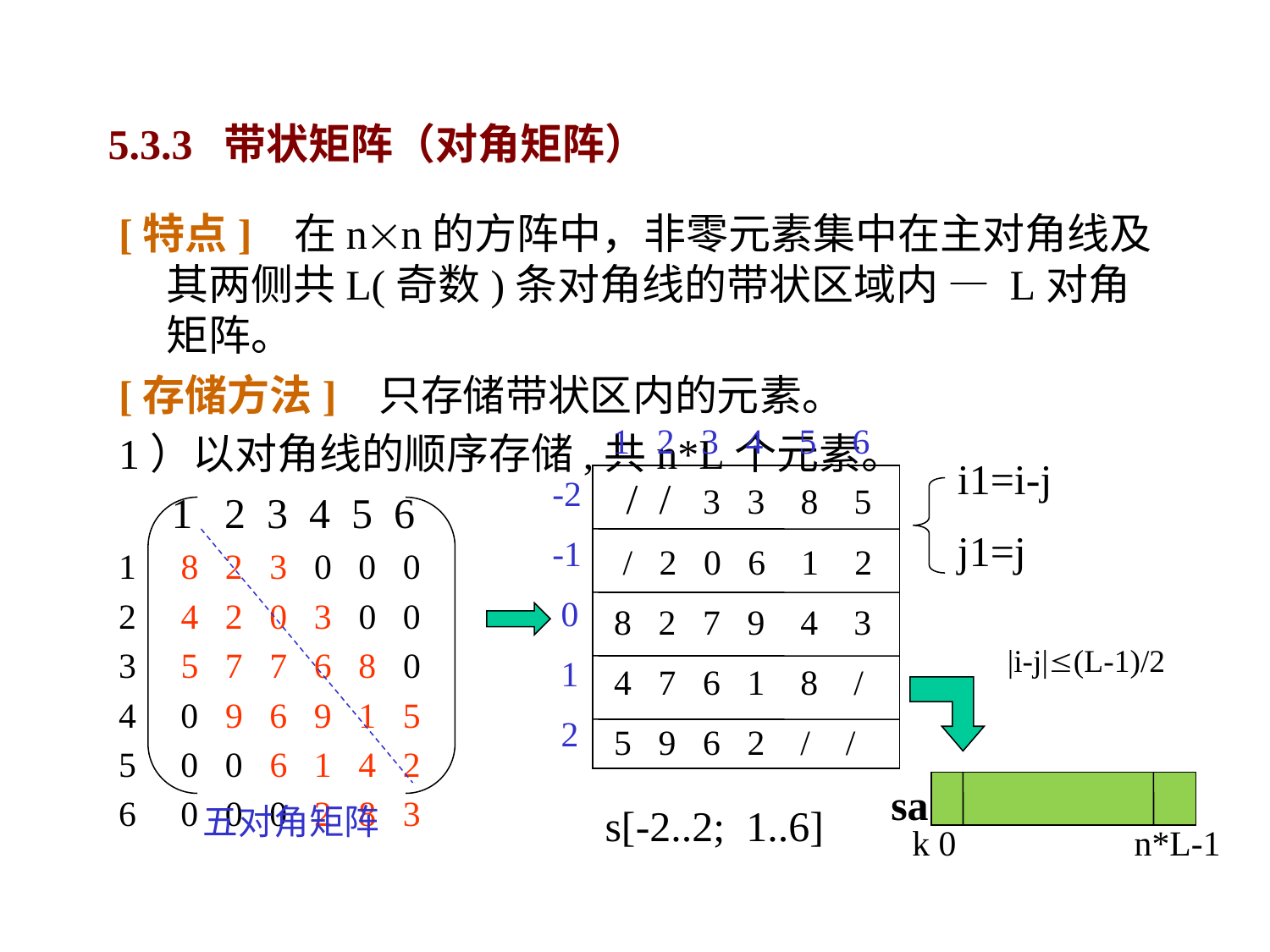

# 5.3.3  带状矩阵（对角矩阵）
[特点]   在n×n的方阵中，非零元素集中在主对角线及其两侧共L(奇数)条对角线的带状区域内 — L对角矩阵。
[存储方法]   只存储带状区内的元素。
1）以对角线的顺序存储,共n*L个元素。
     1   2  3  4  5  6
1     8   2   3   0   0   0
2     4   2   0   3   0   0
3     5   7   7   6   8   0
4     0   9   6   9   1   5
5     0   0   6   1   4   2
6     0   0   0   2   8   3
  1   2   3   4    5    6
i1=i-j
j1=j
-2
-1
 0
 1
 2
  /  /   3   3    8    5
  /   2   0   6    1    2
 8   2   7   9    4    3
 4   7   6   1    8    /
 5   9   6   2    /    /

|i-j|≤(L-1)/2

sa

五对角矩阵
s[-2..2;  1..6]
k 0                    n*L-1